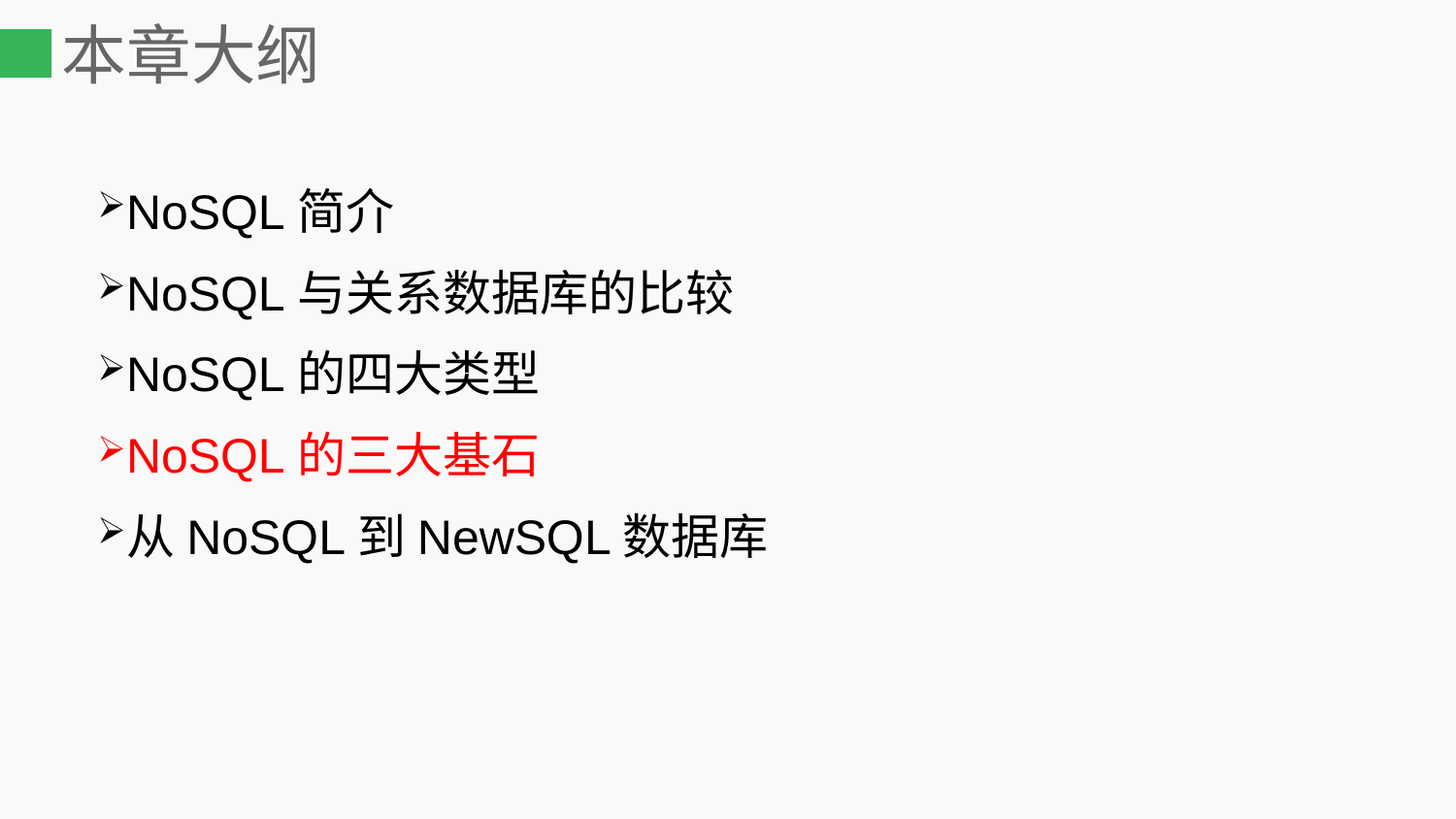

# 本章大纲
NoSQL简介
NoSQL与关系数据库的比较
NoSQL的四大类型
NoSQL的三大基石
从NoSQL到NewSQL数据库